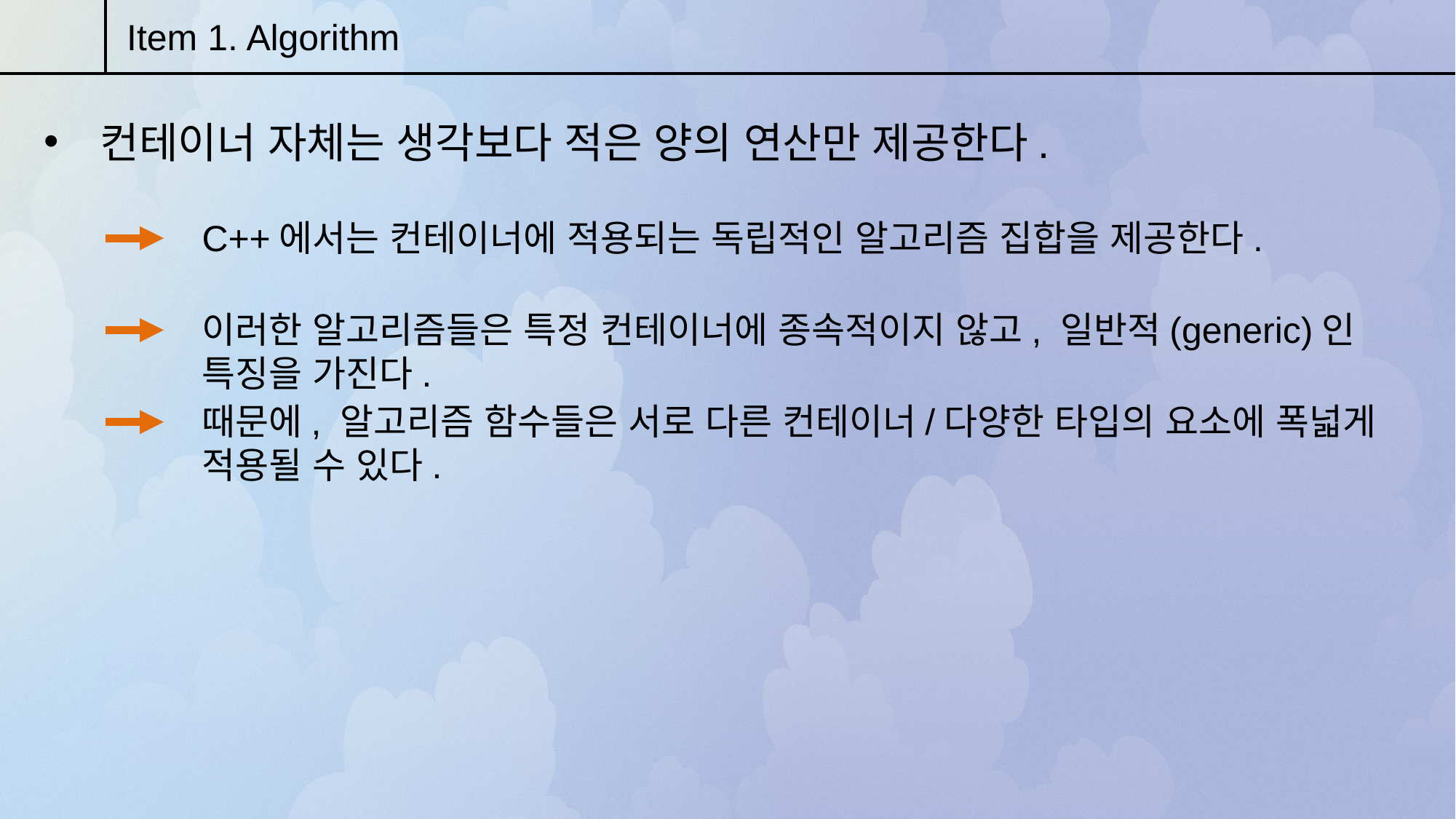

Item 1. Algorithm
 컨테이너 자체는 생각보다 적은 양의 연산만 제공한다.
C++에서는 컨테이너에 적용되는 독립적인 알고리즘 집합을 제공한다.
이러한 알고리즘들은 특정 컨테이너에 종속적이지 않고, 일반적(generic)인 특징을 가진다.
때문에, 알고리즘 함수들은 서로 다른 컨테이너/다양한 타입의 요소에 폭넓게 적용될 수 있다.